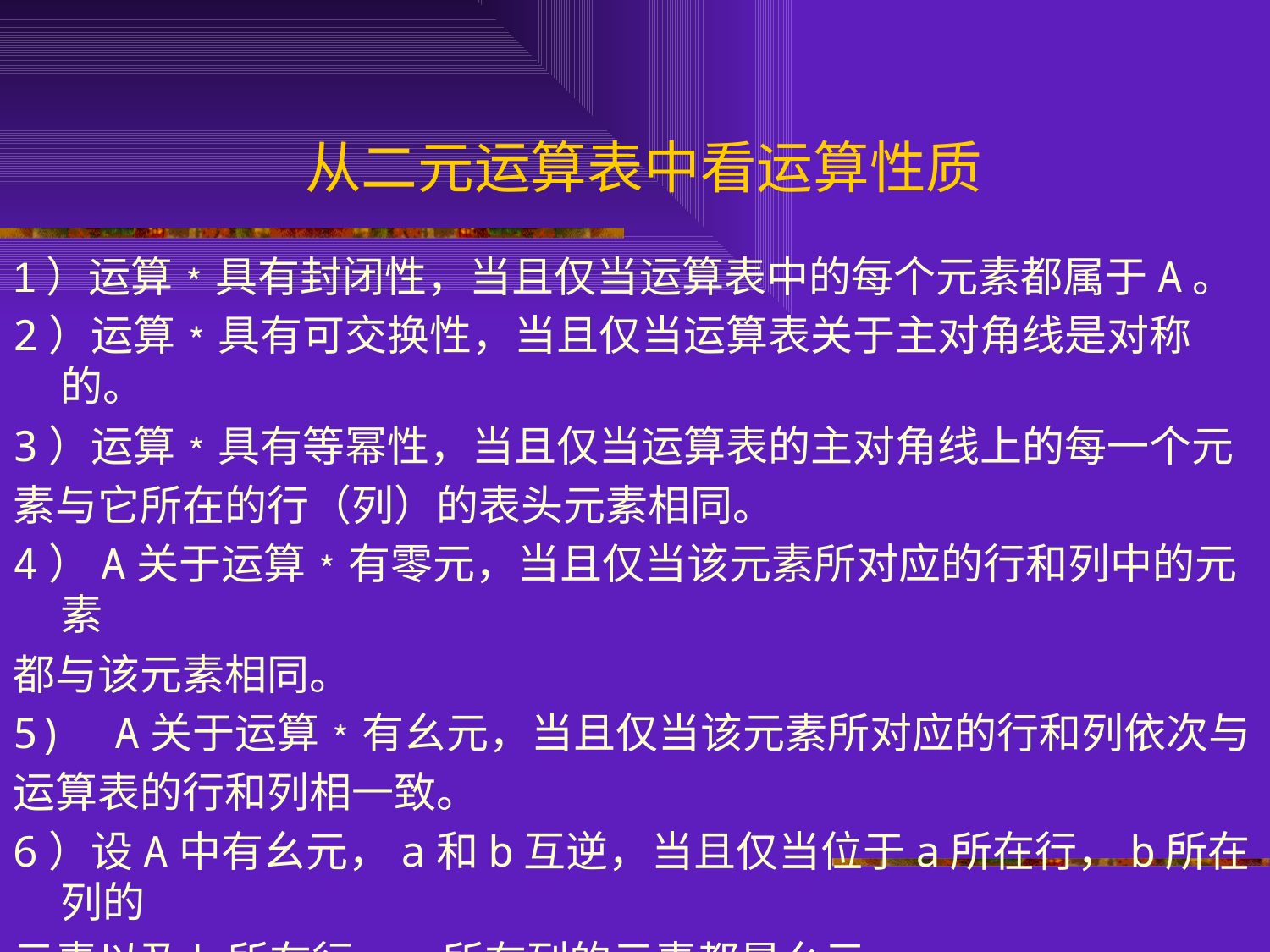

# 从二元运算表中看运算性质
1）运算﹡具有封闭性，当且仅当运算表中的每个元素都属于A。
2）运算﹡具有可交换性，当且仅当运算表关于主对角线是对称的。
3）运算﹡具有等幂性，当且仅当运算表的主对角线上的每一个元
素与它所在的行（列）的表头元素相同。
4）A关于运算﹡有零元，当且仅当该元素所对应的行和列中的元素
都与该元素相同。
5)  A关于运算﹡有幺元，当且仅当该元素所对应的行和列依次与
运算表的行和列相一致。
6）设A中有幺元，a和b互逆，当且仅当位于a所在行，b所在列的
元素以及b所在行，a所在列的元素都是幺元。